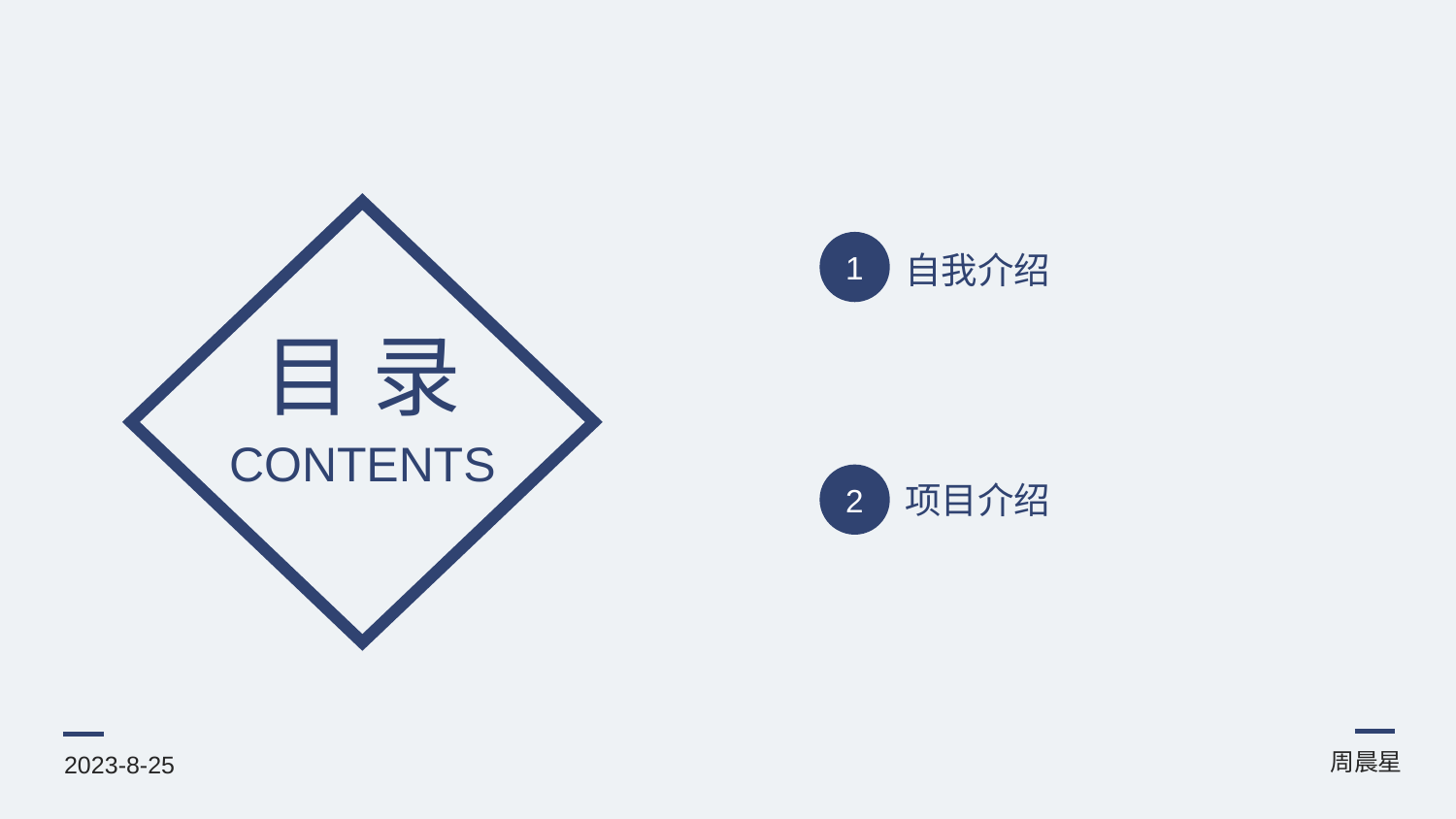

1
自我介绍
目 录
CONTENTS
2
项目介绍
周晨星
2023-8-25